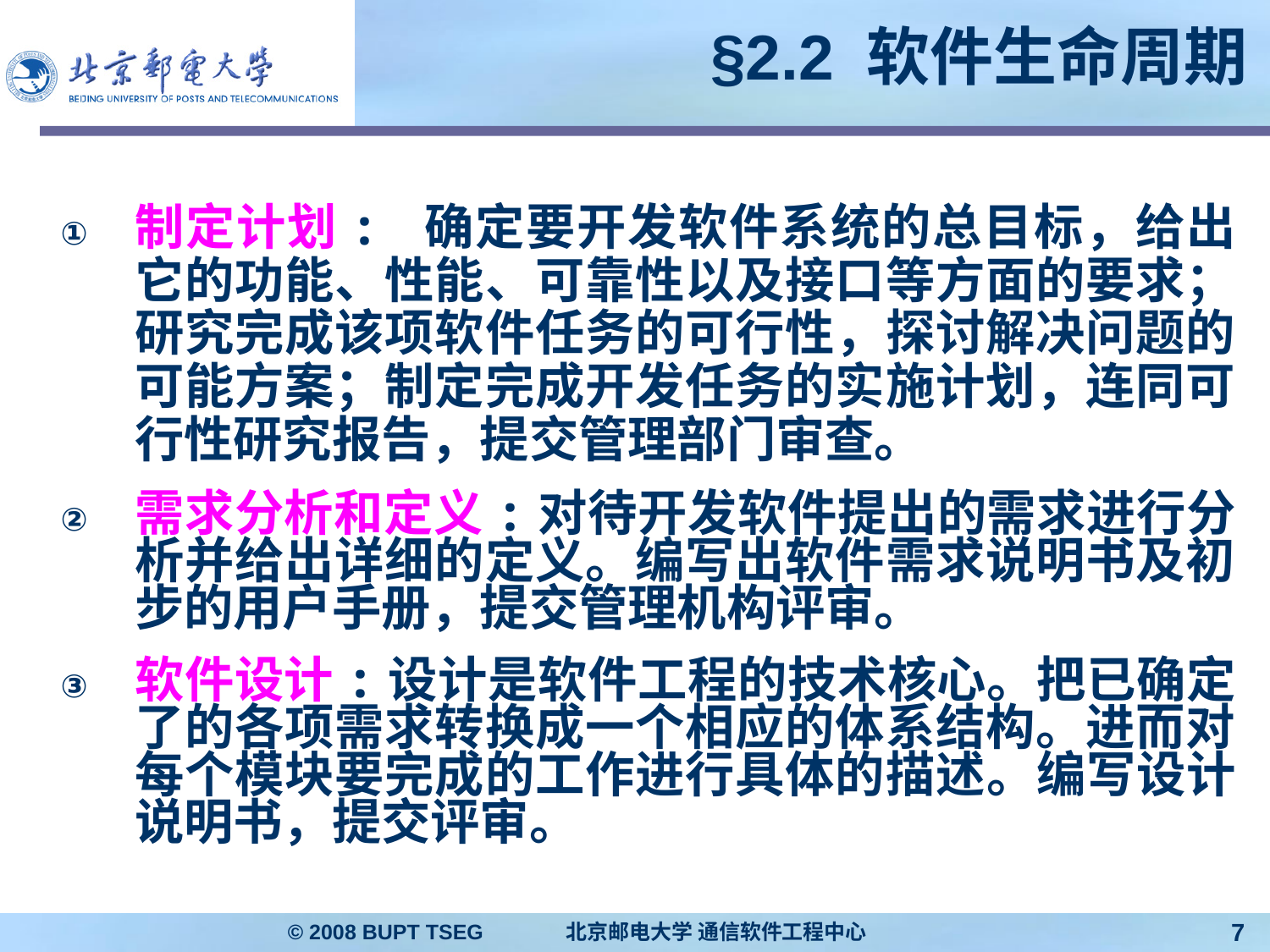

# §2.2 软件生命周期
制定计划: 确定要开发软件系统的总目标，给出它的功能、性能、可靠性以及接口等方面的要求；研究完成该项软件任务的可行性，探讨解决问题的可能方案；制定完成开发任务的实施计划，连同可行性研究报告，提交管理部门审查。
需求分析和定义:对待开发软件提出的需求进行分析并给出详细的定义。编写出软件需求说明书及初步的用户手册，提交管理机构评审。
软件设计:设计是软件工程的技术核心。把已确定了的各项需求转换成一个相应的体系结构。进而对每个模块要完成的工作进行具体的描述。编写设计说明书，提交评审。
© 2008 BUPT TSEG             北京邮电大学 通信软件工程中心